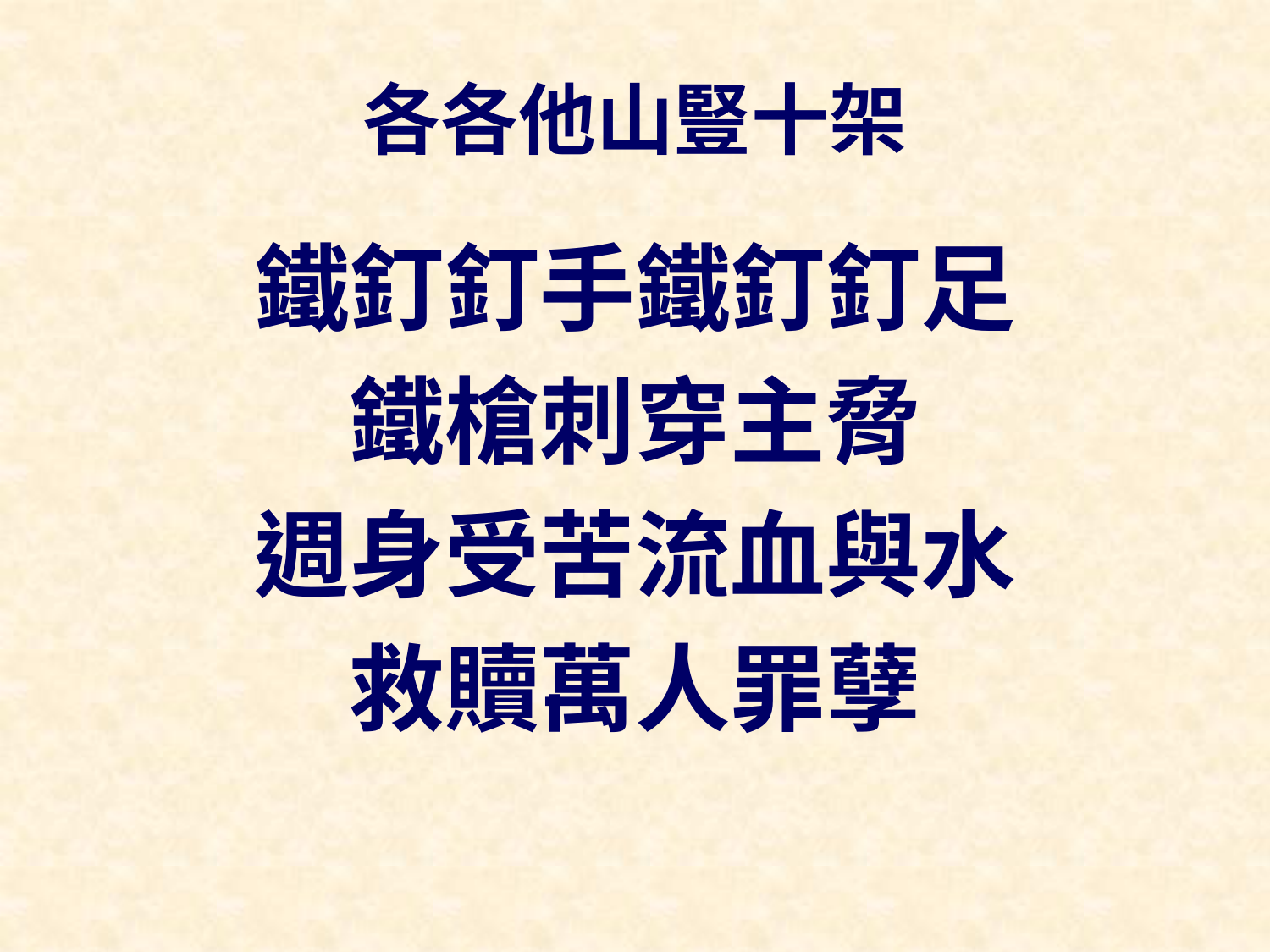

# 各各他山豎十架
鐵釘釘手鐵釘釘足
鐵槍刺穿主脅
週身受苦流血與水
救贖萬人罪孽